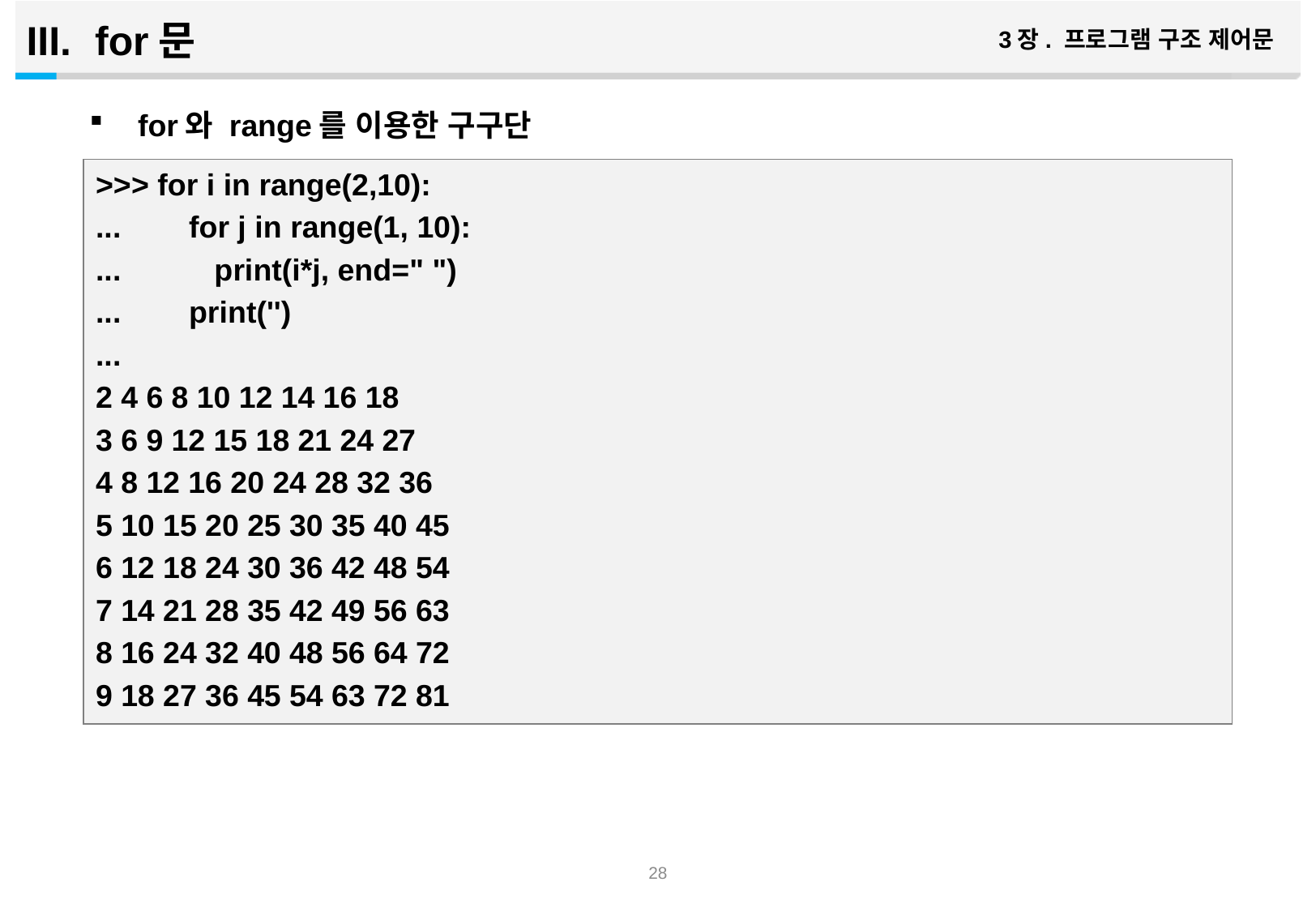

for문
3장. 프로그램 구조 제어문
for와 range를 이용한 구구단

>>> for i in range(2,10):
...        for j in range(1, 10):
...           print(i*j, end=" ")
...        print('')
...
2 4 6 8 10 12 14 16 18
3 6 9 12 15 18 21 24 27
4 8 12 16 20 24 28 32 36
5 10 15 20 25 30 35 40 45
6 12 18 24 30 36 42 48 54
7 14 21 28 35 42 49 56 63
8 16 24 32 40 48 56 64 72
9 18 27 36 45 54 63 72 81
28